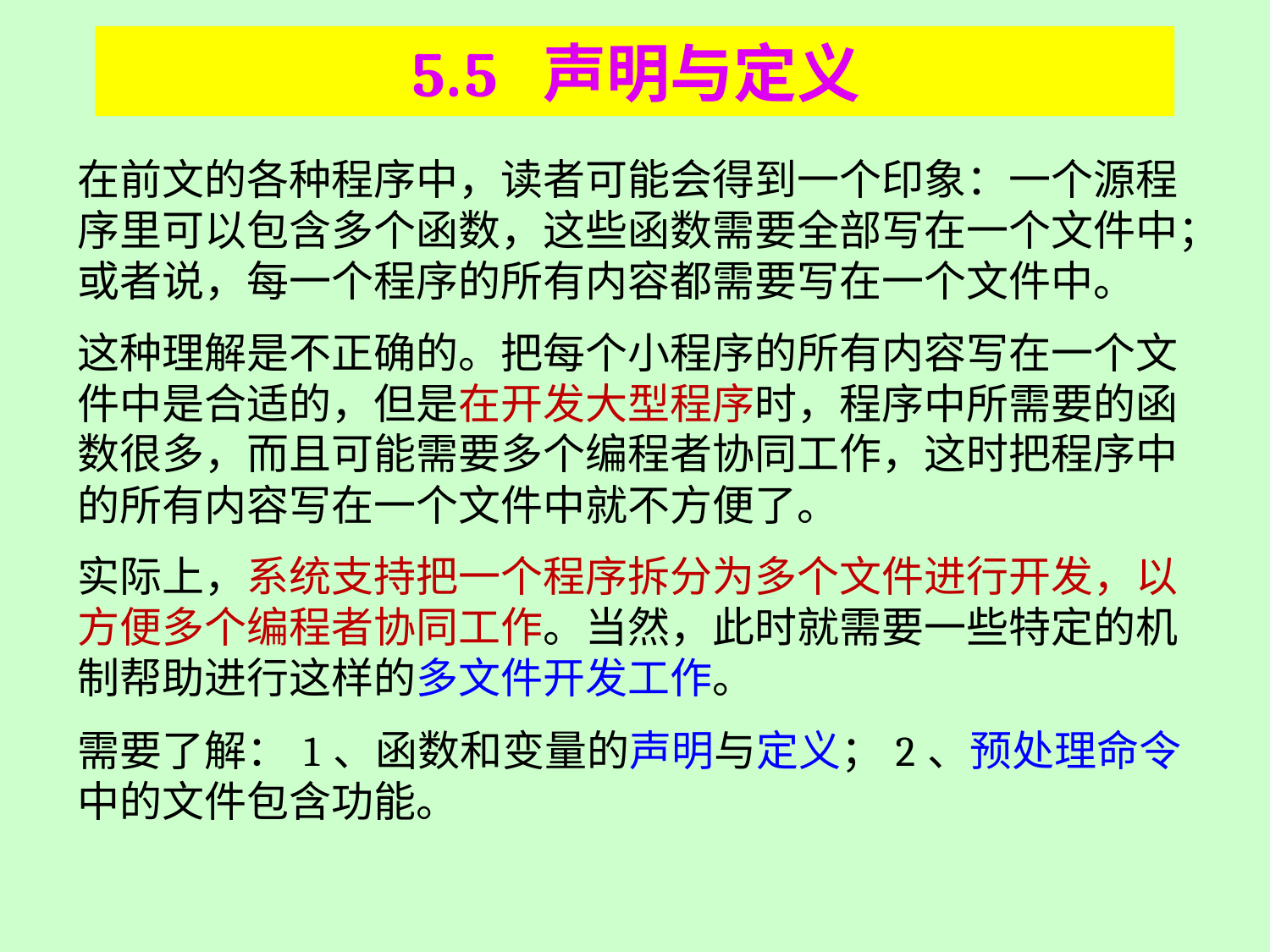

# 5.5  声明与定义
在前文的各种程序中，读者可能会得到一个印象：一个源程序里可以包含多个函数，这些函数需要全部写在一个文件中；或者说，每一个程序的所有内容都需要写在一个文件中。
这种理解是不正确的。把每个小程序的所有内容写在一个文件中是合适的，但是在开发大型程序时，程序中所需要的函数很多，而且可能需要多个编程者协同工作，这时把程序中的所有内容写在一个文件中就不方便了。
实际上，系统支持把一个程序拆分为多个文件进行开发，以方便多个编程者协同工作。当然，此时就需要一些特定的机制帮助进行这样的多文件开发工作。
需要了解：1、函数和变量的声明与定义；2、预处理命令中的文件包含功能。
31